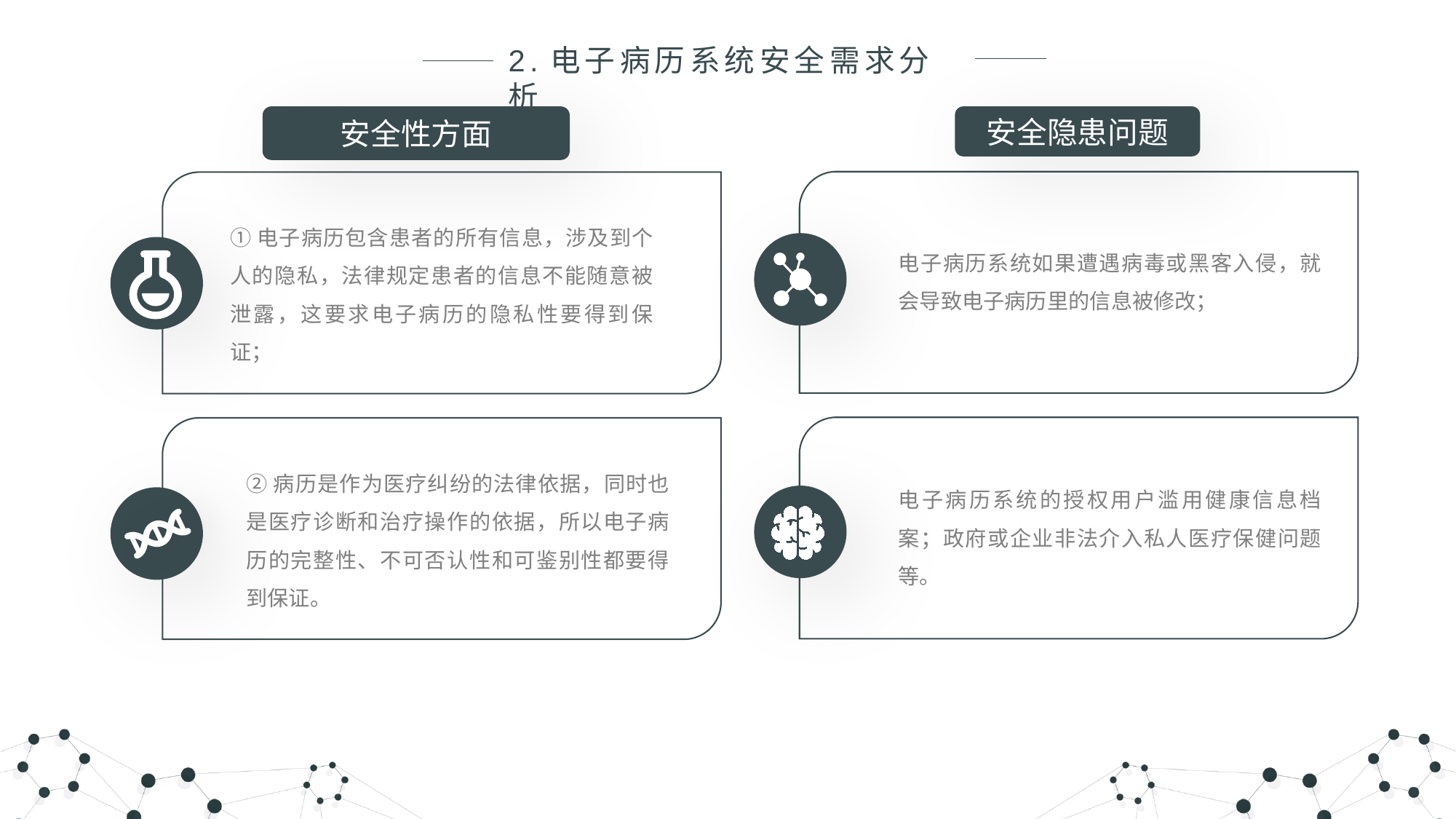

2.电子病历系统安全需求分析
安全性方面
安全隐患问题

①电子病历包含患者的所有信息，涉及到个人的隐私，法律规定患者的信息不能随意被泄露，这要求电子病历的隐私性要得到保证；

电子病历系统如果遭遇病毒或黑客入侵，就会导致电子病历里的信息被修改；

②病历是作为医疗纠纷的法律依据，同时也是医疗诊断和治疗操作的依据，所以电子病历的完整性、不可否认性和可鉴别性都要得到保证。
电子病历系统的授权用户滥用健康信息档案；政府或企业非法介入私人医疗保健问题等。